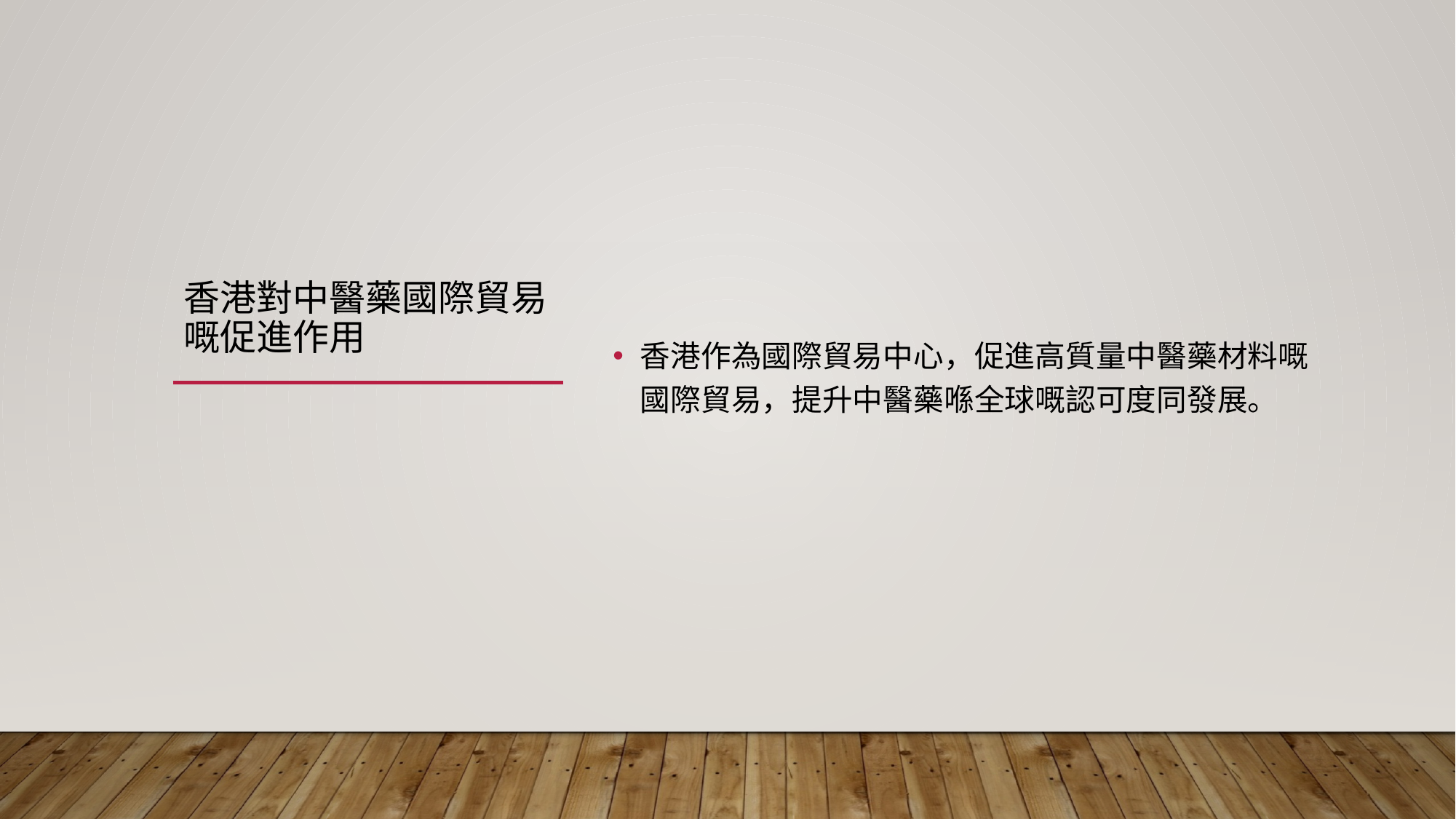

# 香港對中醫藥國際貿易嘅促進作用
香港作為國際貿易中心，促進高質量中醫藥材料嘅國際貿易，提升中醫藥喺全球嘅認可度同發展。